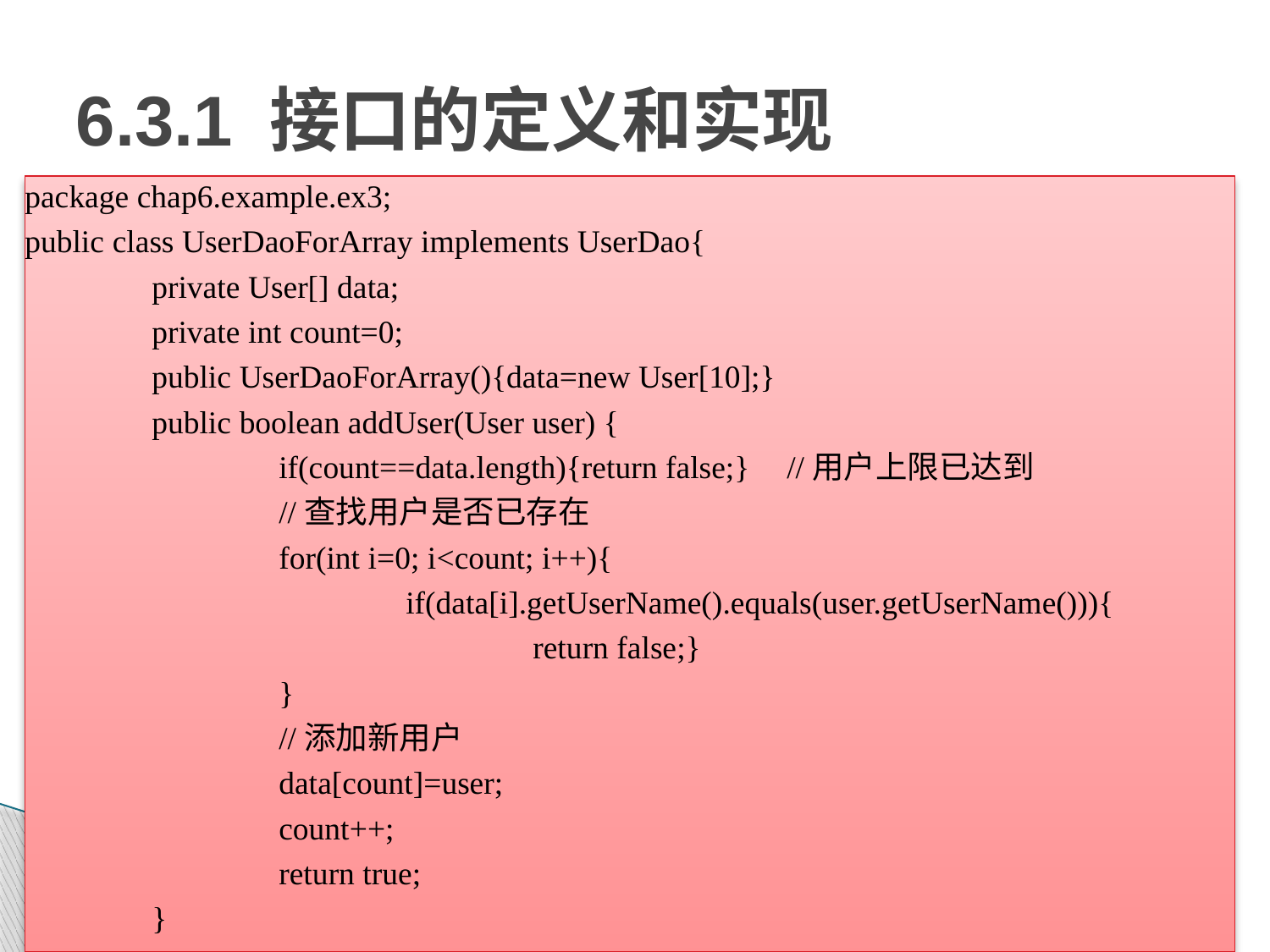

# 6.3.1 接口的定义和实现
package chap6.example.ex3;
public class UserDaoForArray implements UserDao{
	private User[] data;
	private int count=0;
	public UserDaoForArray(){data=new User[10];}
	public boolean addUser(User user) {
		if(count==data.length){return false;}	//用户上限已达到
		//查找用户是否已存在
		for(int i=0; i<count; i++){
			if(data[i].getUserName().equals(user.getUserName())){
				return false;}
		}
		//添加新用户
		data[count]=user;
		count++;
		return true;
	}